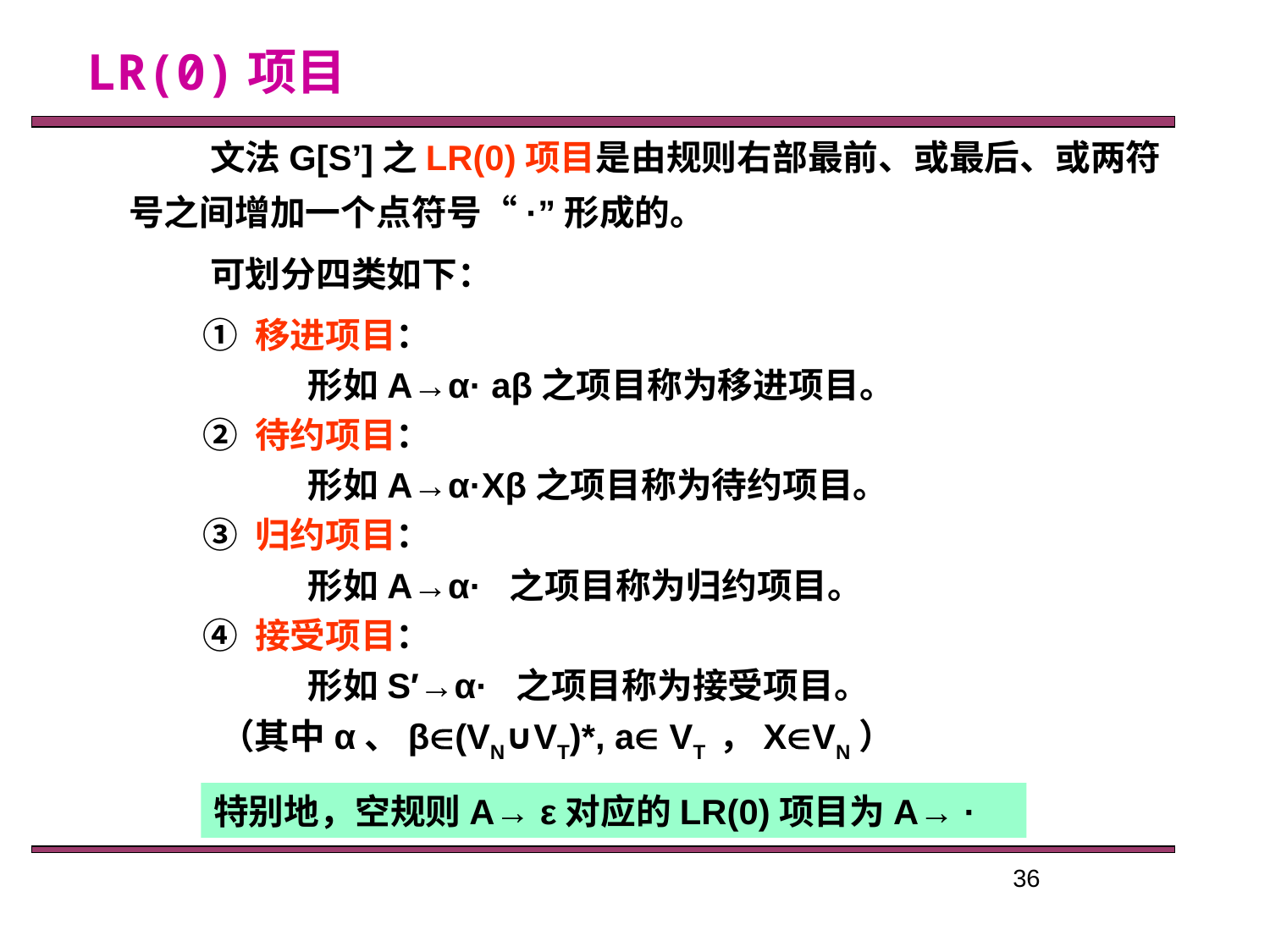

LR(0)项目
文法G[S’]之LR(0)项目是由规则右部最前、或最后、或两符号之间增加一个点符号“·”形成的。
可划分四类如下：
① 移进项目：
            形如A→α· aβ之项目称为移进项目。
② 待约项目：
            形如A→α·Xβ之项目称为待约项目。
③ 归约项目：
            形如A→α·  之项目称为归约项目。
④ 接受项目：
            形如S′→α·  之项目称为接受项目。
 （其中α、β∈(VN∪VT)*, a∈ VT ，X∈VN）
特别地，空规则A→ ε对应的LR(0)项目为A→ ·
36